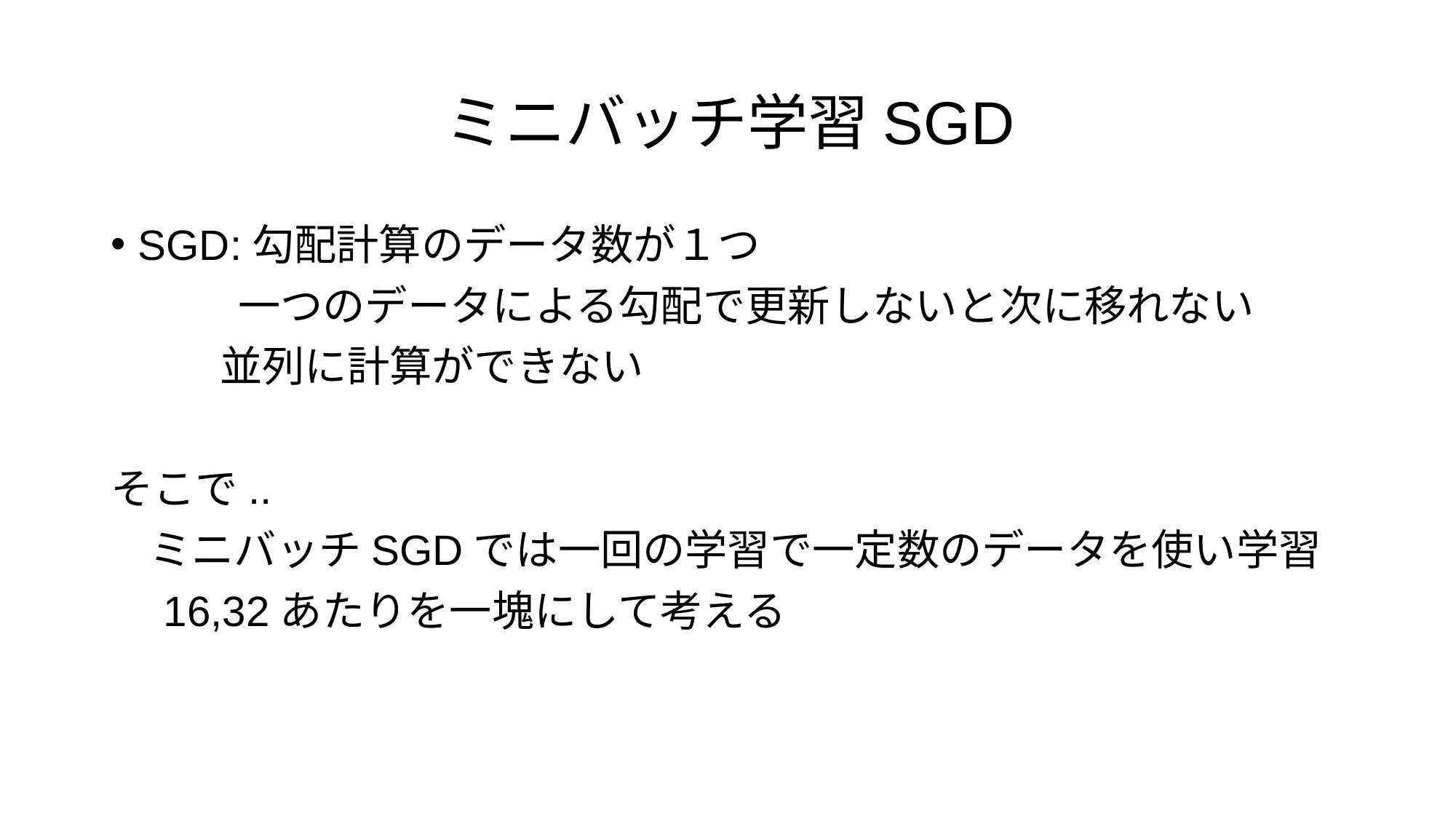

# ミニバッチ学習SGD
SGD:勾配計算のデータ数が１つ
　　　一つのデータによる勾配で更新しないと次に移れない
	並列に計算ができない

そこで..
   ミニバッチSGDでは一回の学習で一定数のデータを使い学習
　16,32あたりを一塊にして考える